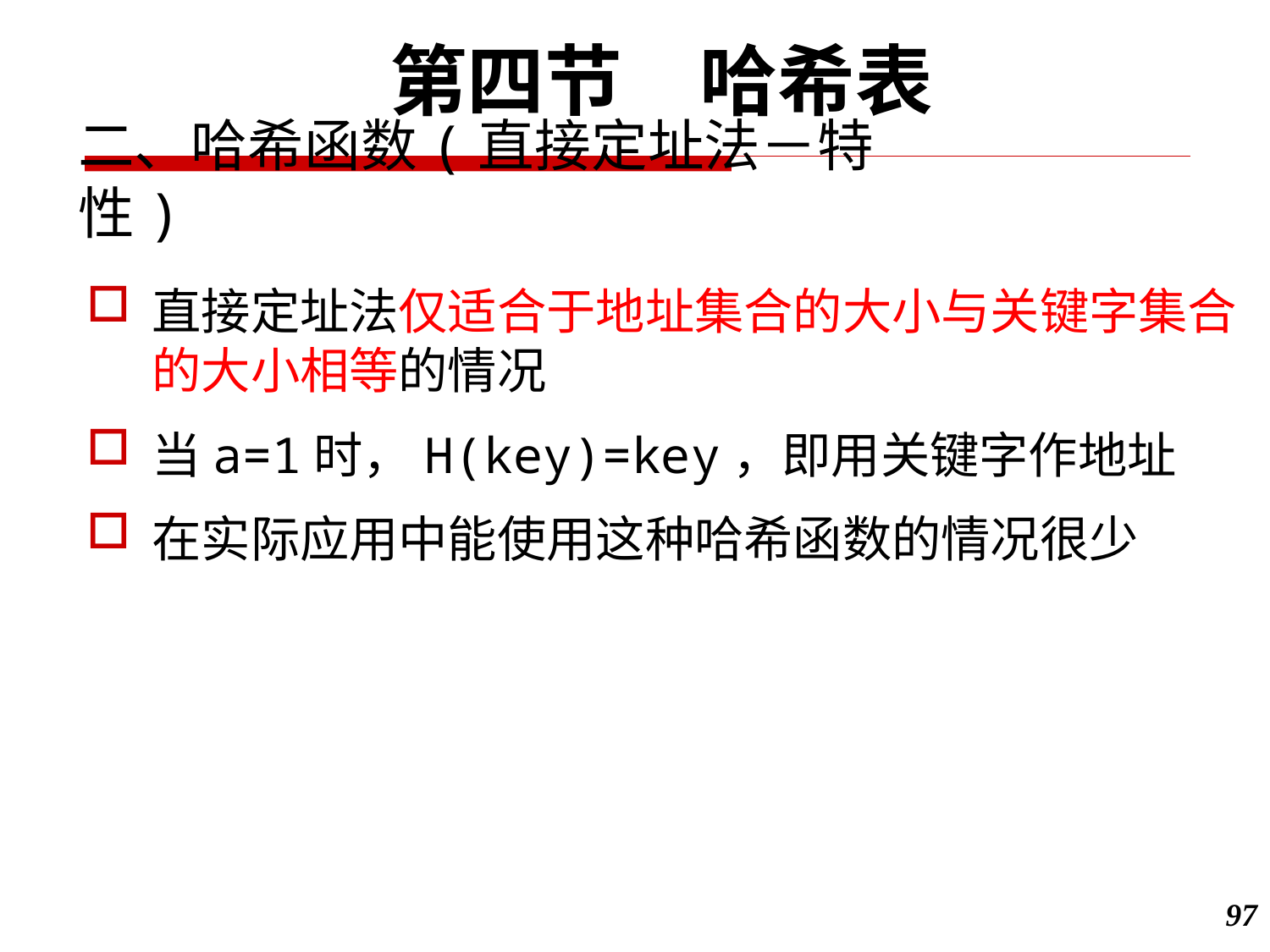

第四节　哈希表
二、哈希函数(直接定址法－特性)
直接定址法仅适合于地址集合的大小与关键字集合的大小相等的情况
当a=1时，H(key)=key，即用关键字作地址
在实际应用中能使用这种哈希函数的情况很少

97